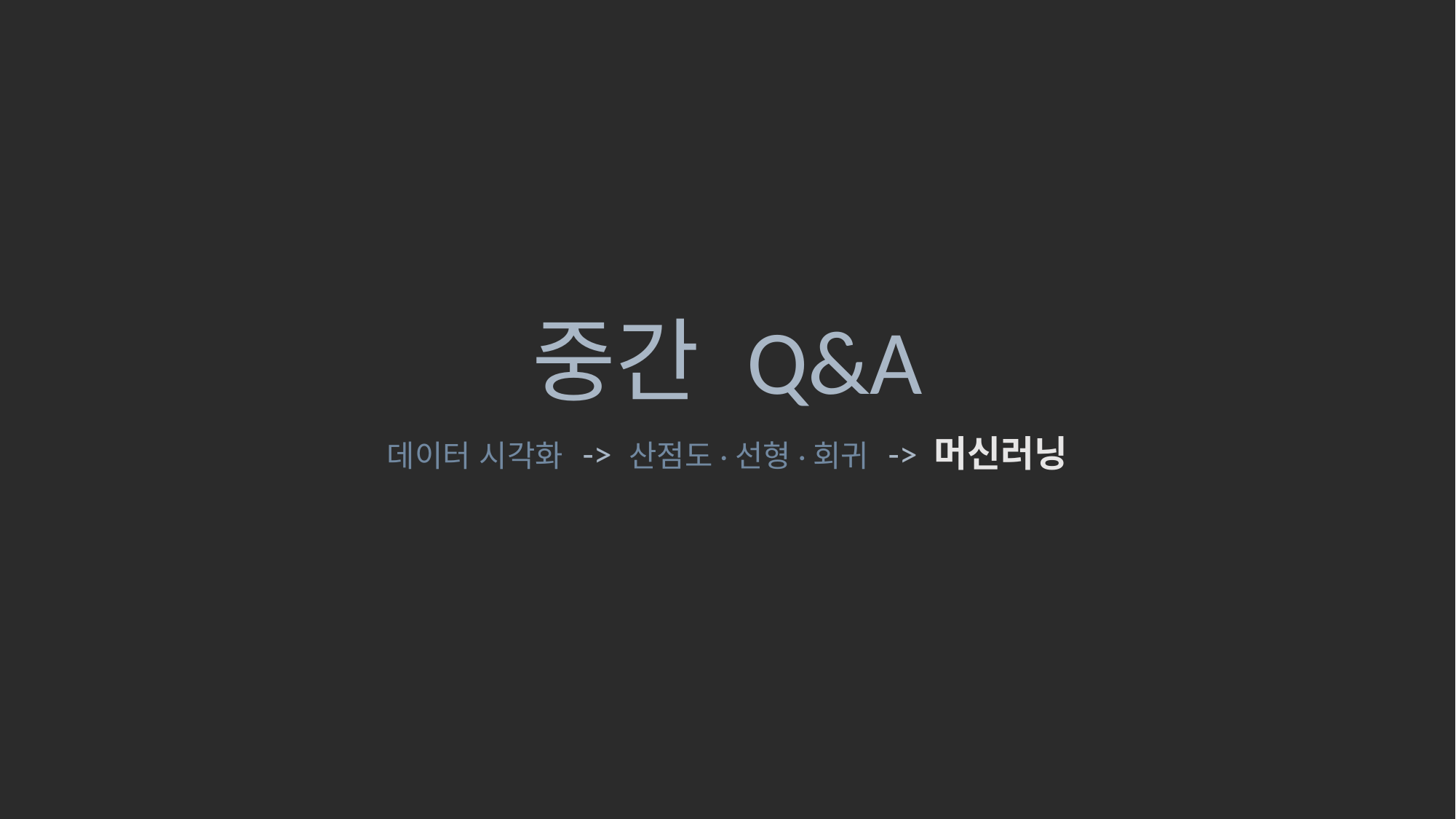

# 중간 Q&A
데이터 시각화 -> 산점도·선형·회귀 -> 머신러닝